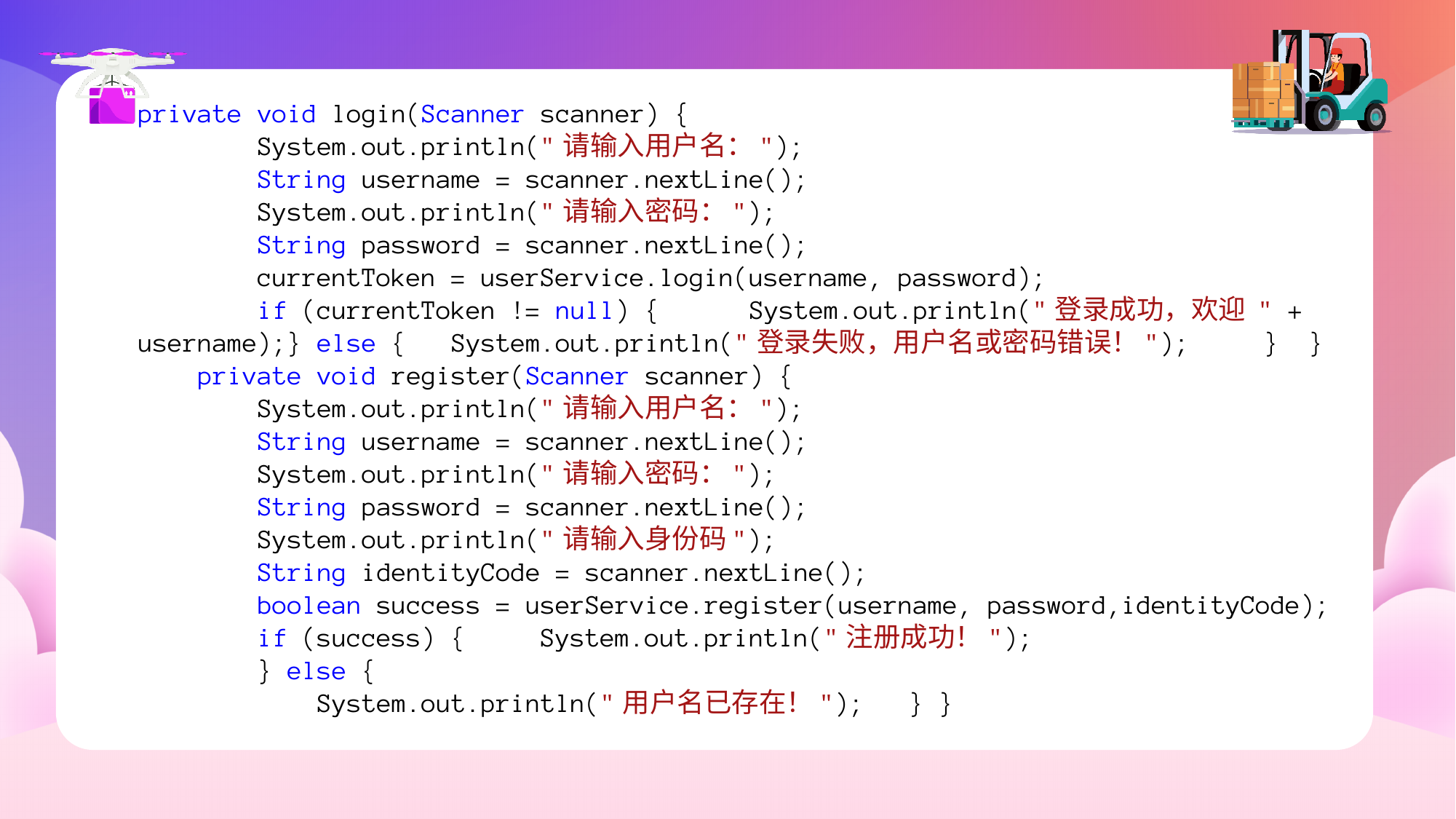

private void login(Scanner scanner) {
        System.out.println("请输入用户名：");
        String username = scanner.nextLine();
        System.out.println("请输入密码：");
        String password = scanner.nextLine();
        currentToken = userService.login(username, password);
        if (currentToken != null) {      System.out.println("登录成功，欢迎 " + username);} else {   System.out.println("登录失败，用户名或密码错误！");     }  }
    private void register(Scanner scanner) {
        System.out.println("请输入用户名：");
        String username = scanner.nextLine();
        System.out.println("请输入密码：");
        String password = scanner.nextLine();
        System.out.println("请输入身份码");
        String identityCode = scanner.nextLine();
        boolean success = userService.register(username, password,identityCode);
        if (success) {     System.out.println("注册成功！");
        } else {
            System.out.println("用户名已存在！");   } }